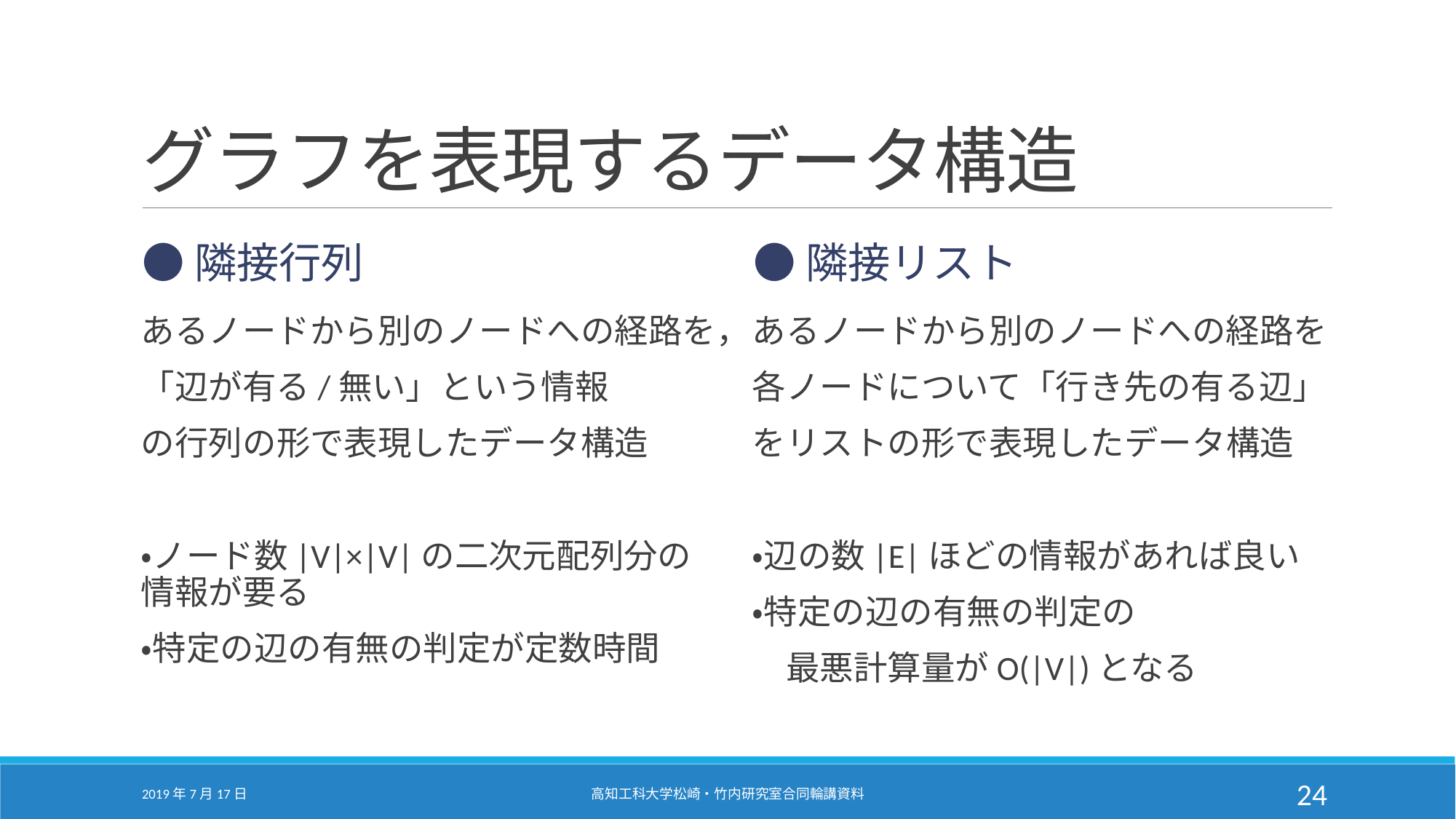

# グラフを表現するデータ構造
●隣接行列
●隣接リスト
あるノードから別のノードへの経路を
各ノードについて「行き先の有る辺」
をリストの形で表現したデータ構造

・辺の数|E|ほどの情報があれば良い
・特定の辺の有無の判定の
　最悪計算量がO(|V|)となる
あるノードから別のノードへの経路を，
「辺が有る/無い」という情報
の行列の形で表現したデータ構造

・ノード数|V|×|V|の二次元配列分の情報が要る
・特定の辺の有無の判定が定数時間
2019年7月17日
高知工科大学松崎・竹内研究室合同輪講資料
24